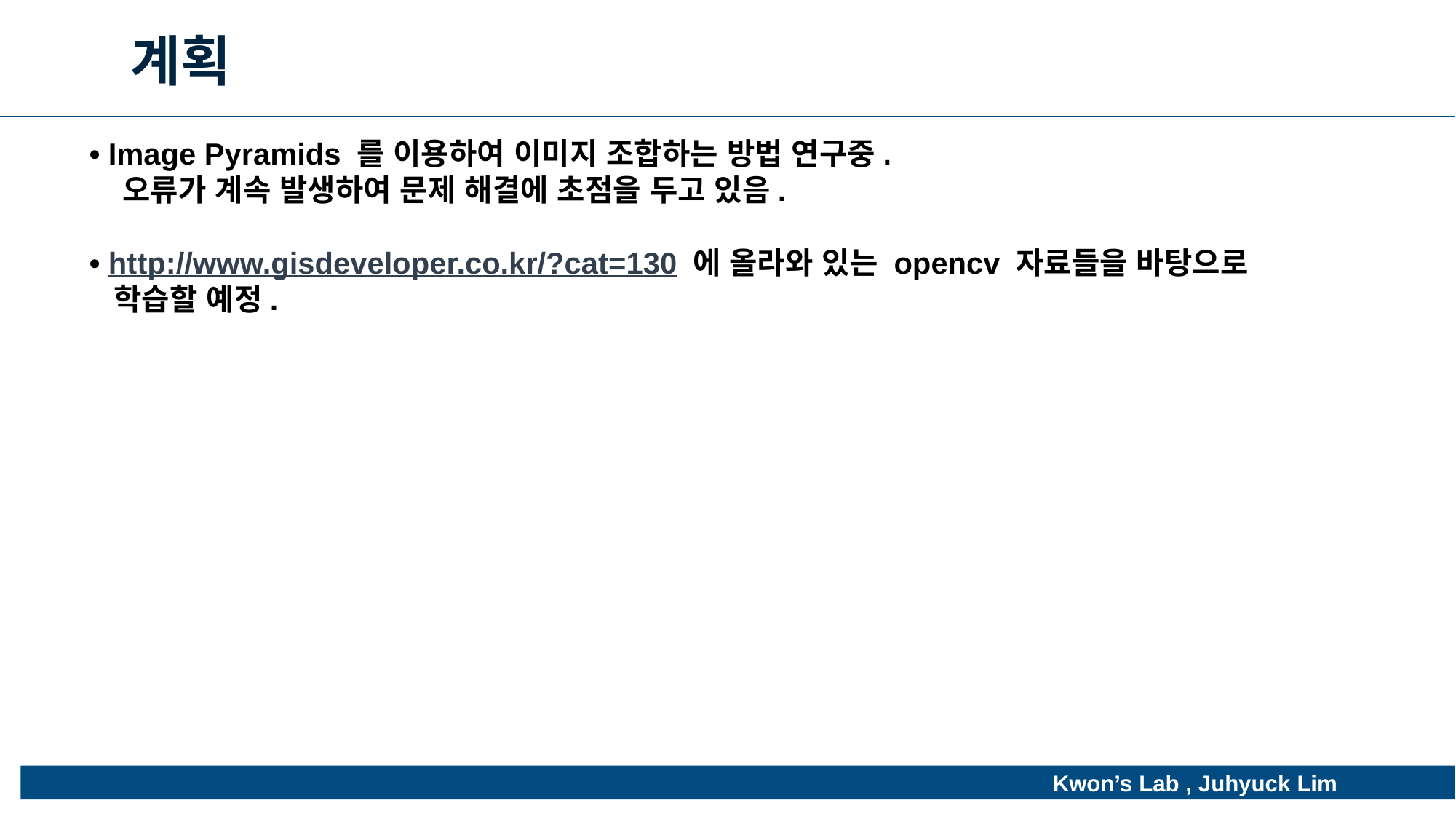

계획
• Image Pyramids 를 이용하여 이미지 조합하는 방법 연구중.
   오류가 계속 발생하여 문제 해결에 초점을 두고 있음.

• http://www.gisdeveloper.co.kr/?cat=130 에 올라와 있는 opencv 자료들을 바탕으로
  학습할 예정.
Kwon’s Lab , Juhyuck Lim